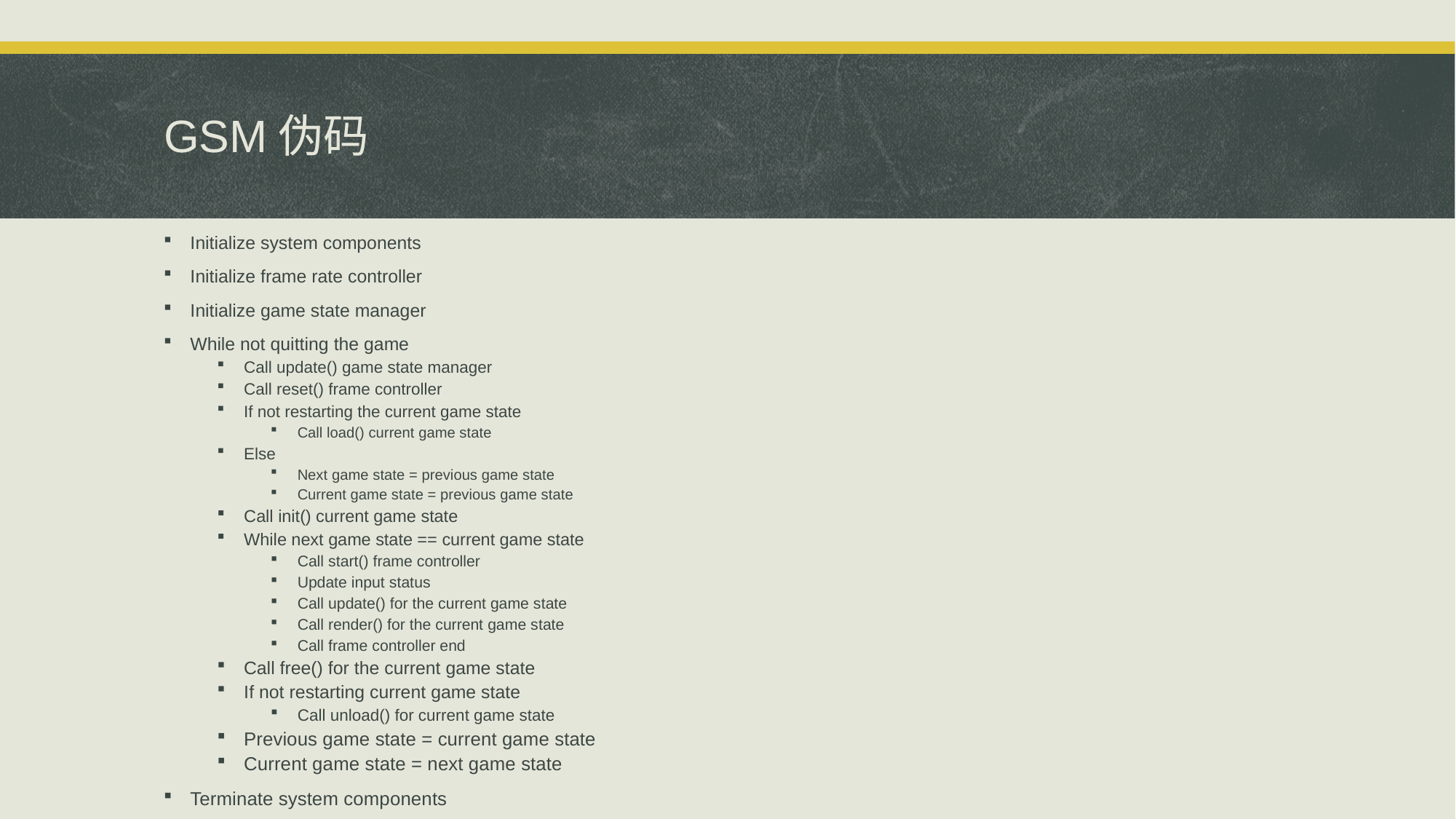

# GSM伪码
Initialize system components
Initialize frame rate controller
Initialize game state manager
While not quitting the game
Call update() game state manager
Call reset() frame controller
If not restarting the current game state
Call load() current game state
Else
Next game state = previous game state
Current game state = previous game state
Call init() current game state
While next game state == current game state
Call start() frame controller
Update input status
Call update() for the current game state
Call render() for the current game state
Call frame controller end
Call free() for the current game state
If not restarting current game state
Call unload() for current game state
Previous game state = current game state
Current game state = next game state
Terminate system components